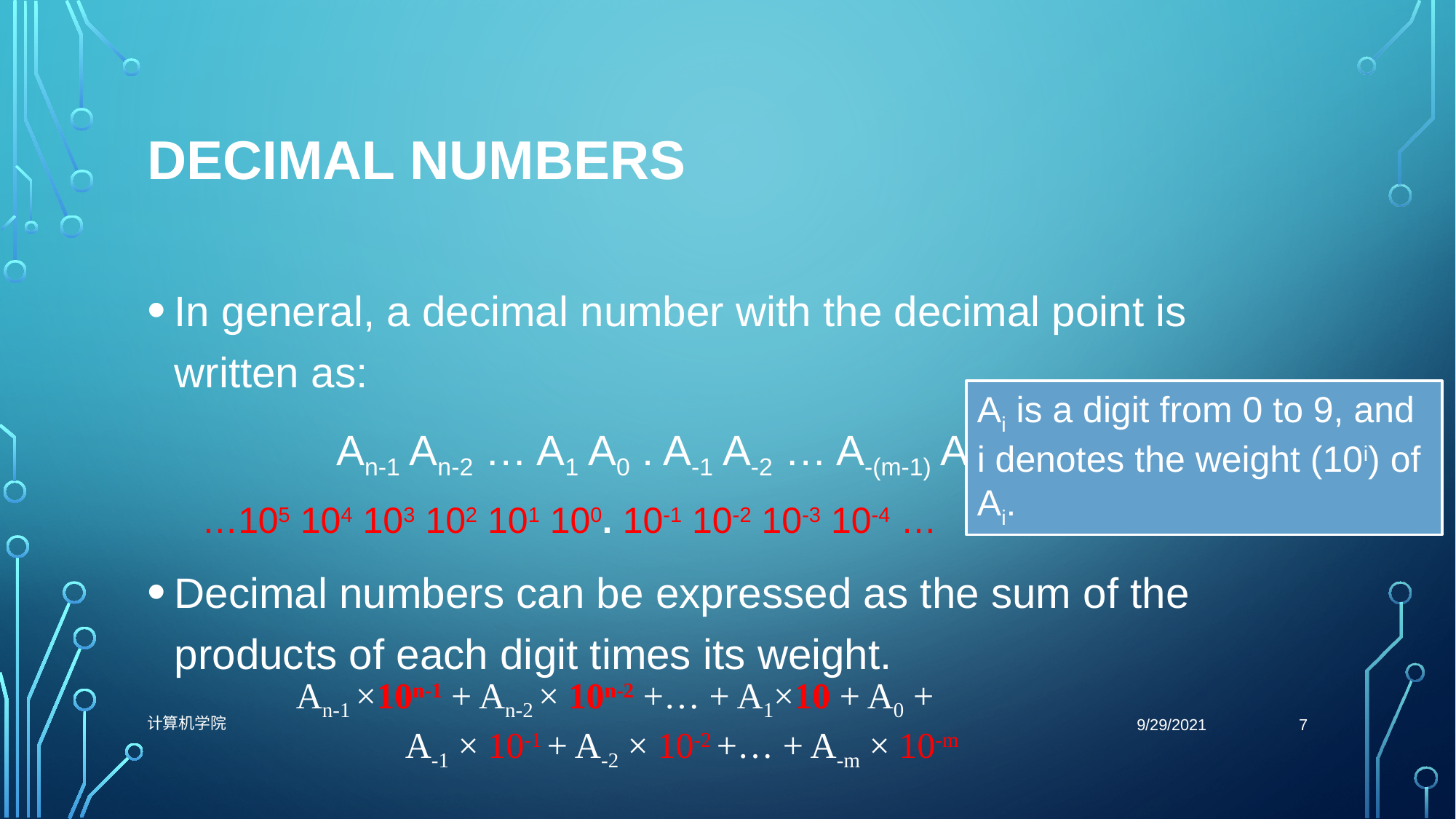

# Decimal numbers
In general, a decimal number with the decimal point is written as:
                An-1 An-2 … A1 A0 . A-1 A-2 … A-(m-1) A-m
…105 104 103 102 101 100. 10-1 10-2 10-3 10-4 …
Decimal numbers can be expressed as the sum of the products of each digit times its weight.

Ai is a digit from 0 to 9, and i denotes the weight (10i) of Ai.
An-1 ×10n-1 + An-2 × 10n-2 +… + A1×10 + A0 +
	      A-1 × 10-1 + A-2 × 10-2 +… + A-m × 10-m
7
计算机学院
9/29/2021